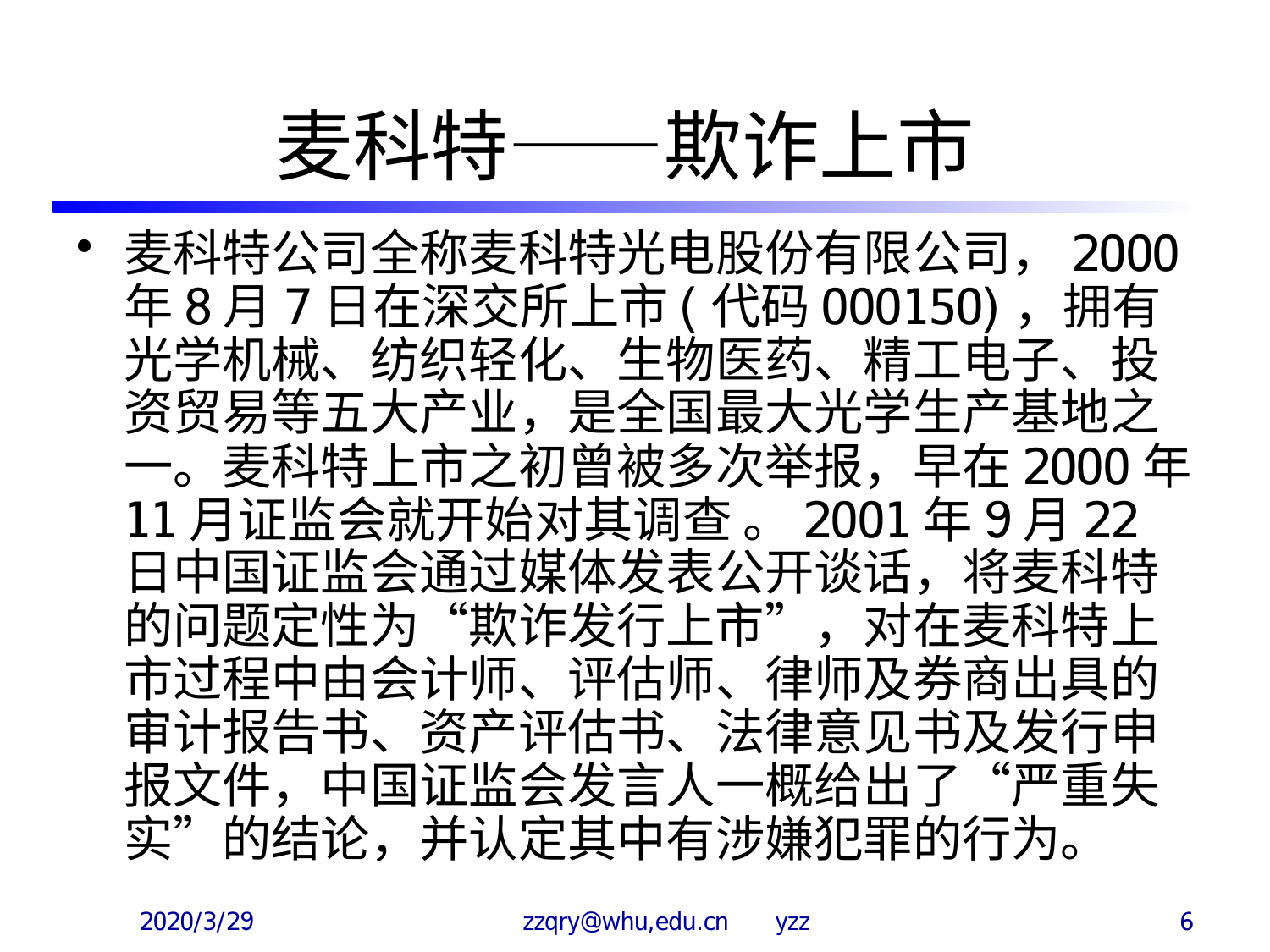

麦科特——欺诈上市
麦科特公司全称麦科特光电股份有限公司，2000年8月7日在深交所上市(代码000150)，拥有光学机械、纺织轻化、生物医药、精工电子、投资贸易等五大产业，是全国最大光学生产基地之一。麦科特上市之初曾被多次举报，早在2000年11月证监会就开始对其调查 。2001年9月22日中国证监会通过媒体发表公开谈话，将麦科特的问题定性为“欺诈发行上市”，对在麦科特上市过程中由会计师、评估师、律师及券商出具的审计报告书、资产评估书、法律意见书及发行申报文件，中国证监会发言人一概给出了“严重失实”的结论，并认定其中有涉嫌犯罪的行为。
2020/3/29
zzqry@whu,edu.cn      yzz
6